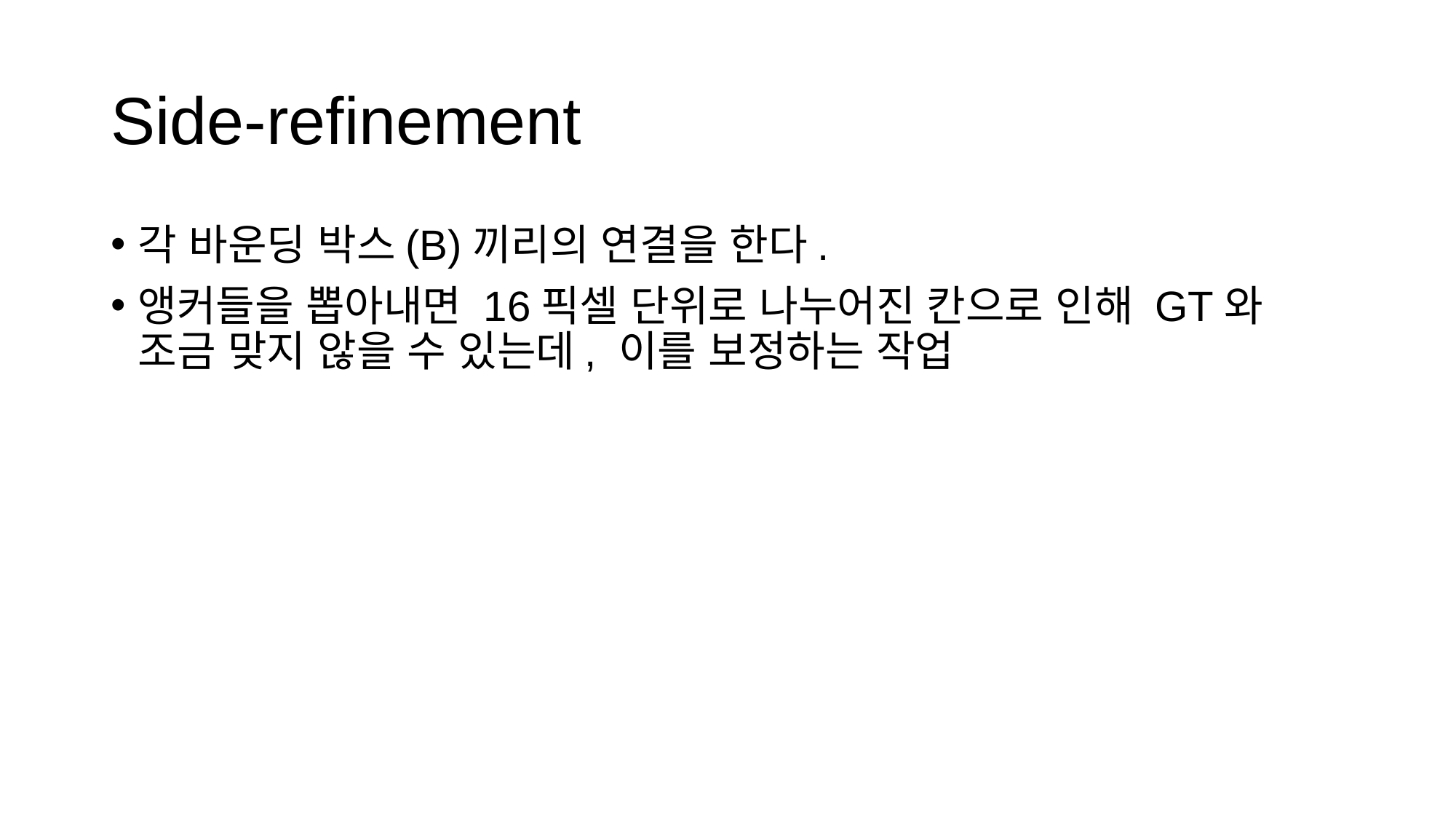

# Side-refinement
각 바운딩 박스(B)끼리의 연결을 한다.
앵커들을 뽑아내면 16픽셀 단위로 나누어진 칸으로 인해 GT와 조금 맞지 않을 수 있는데, 이를 보정하는 작업